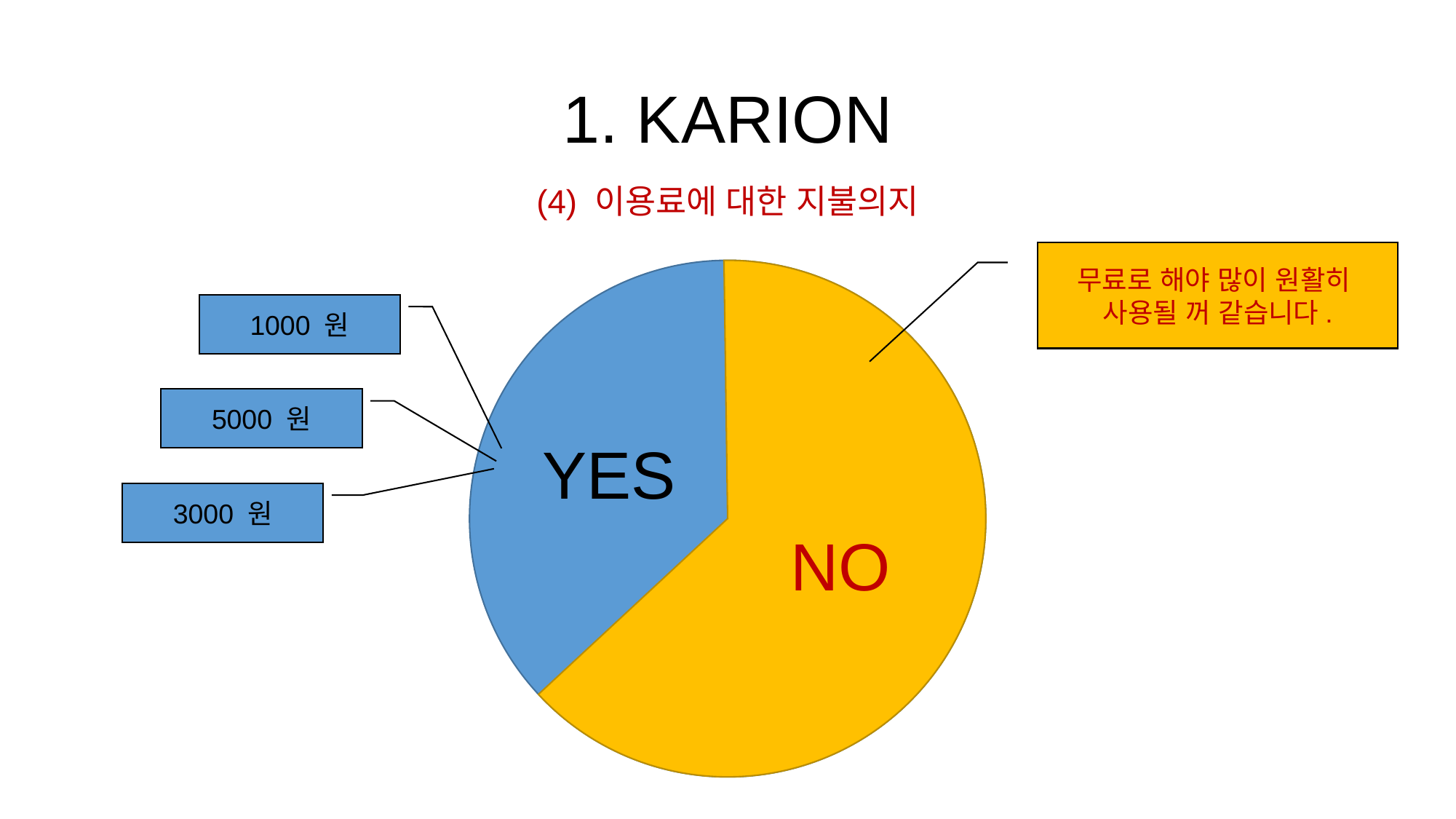

# 1. KARION
(4) 이용료에 대한 지불의지
무료로 해야 많이 원활히
사용될 꺼 같습니다.

1000 원
5000 원
YES
3000 원
NO